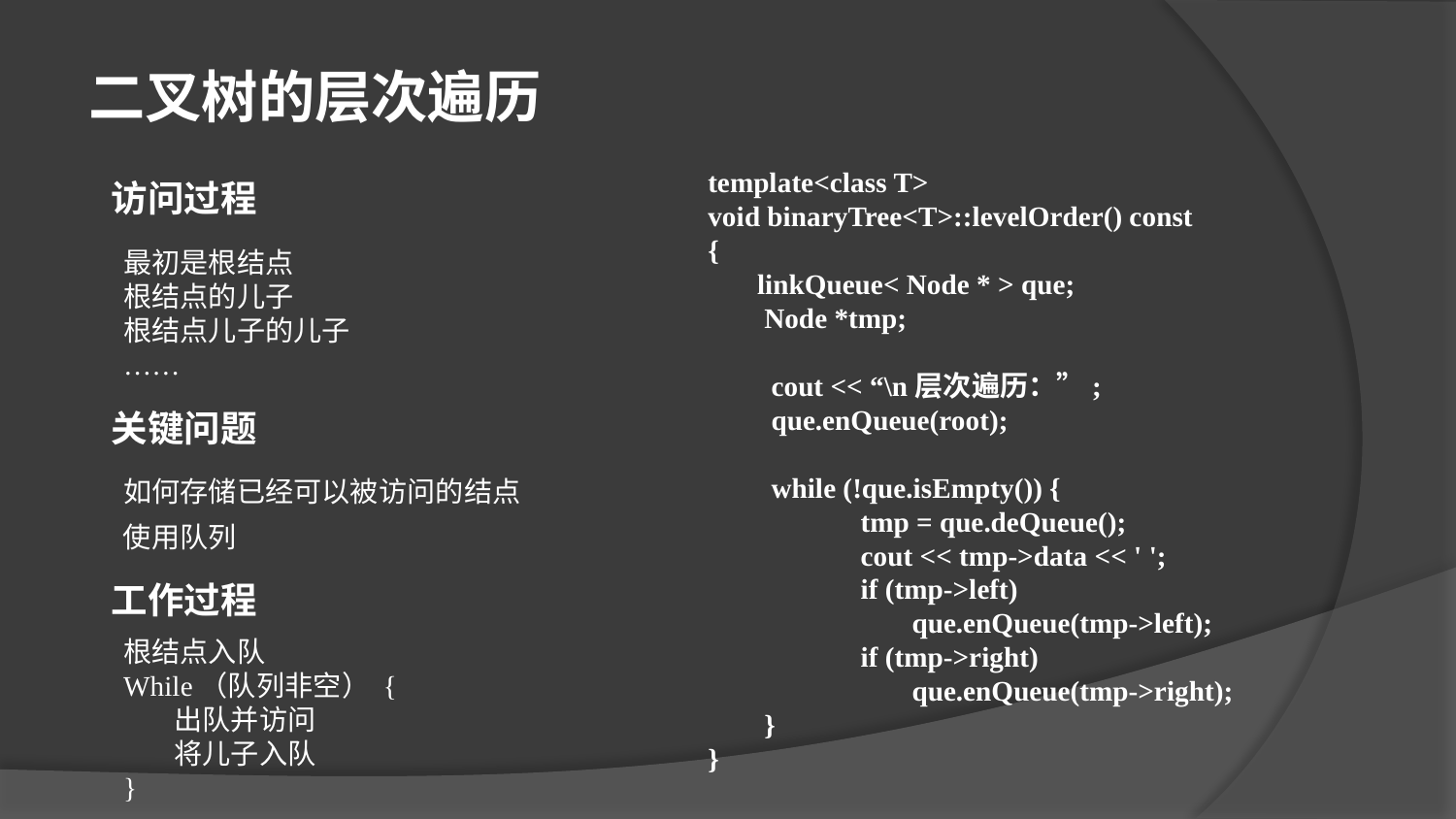

二叉树的层次遍历
template<class T>
void binaryTree<T>::levelOrder() const
{
       linkQueue< Node * > que;
        Node *tmp;

         cout << “\n层次遍历：”;
         que.enQueue(root);

         while (!que.isEmpty()) {
	 tmp = que.deQueue();
	 cout << tmp->data << ' ';
 	 if (tmp->left)
                             que.enQueue(tmp->left);
	 if (tmp->right)
                             que.enQueue(tmp->right);
        }
}
访问过程
最初是根结点
根结点的儿子
根结点儿子的儿子
……
关键问题
如何存储已经可以被访问的结点
使用队列
工作过程
根结点入队
While（队列非空） {
       出队并访问
       将儿子入队
}